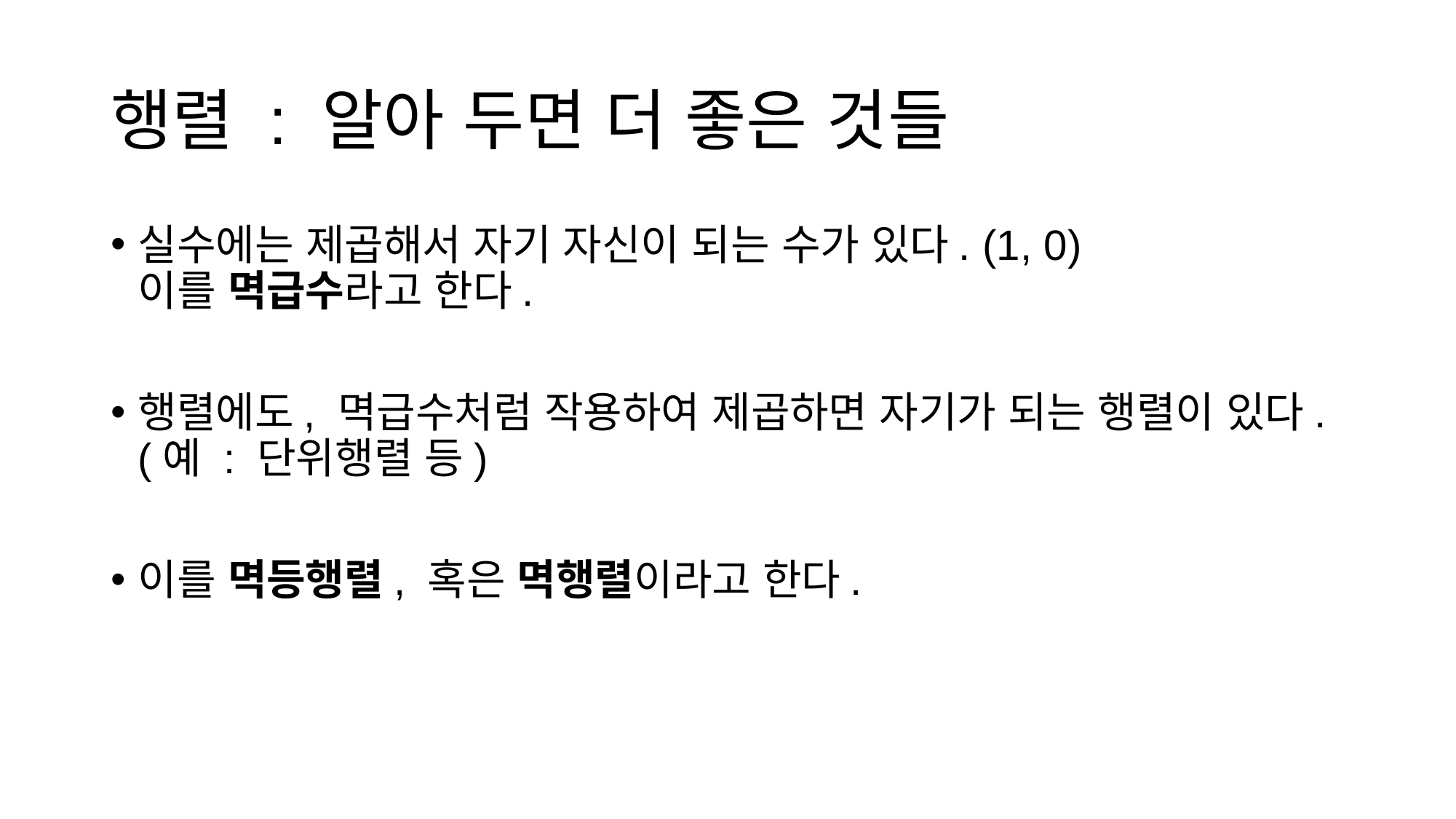

# 행렬 : 알아 두면 더 좋은 것들
실수에는 제곱해서 자기 자신이 되는 수가 있다. (1, 0)
이를 멱급수라고 한다.

행렬에도, 멱급수처럼 작용하여 제곱하면 자기가 되는 행렬이 있다. (예 : 단위행렬 등)

이를 멱등행렬, 혹은 멱행렬이라고 한다.